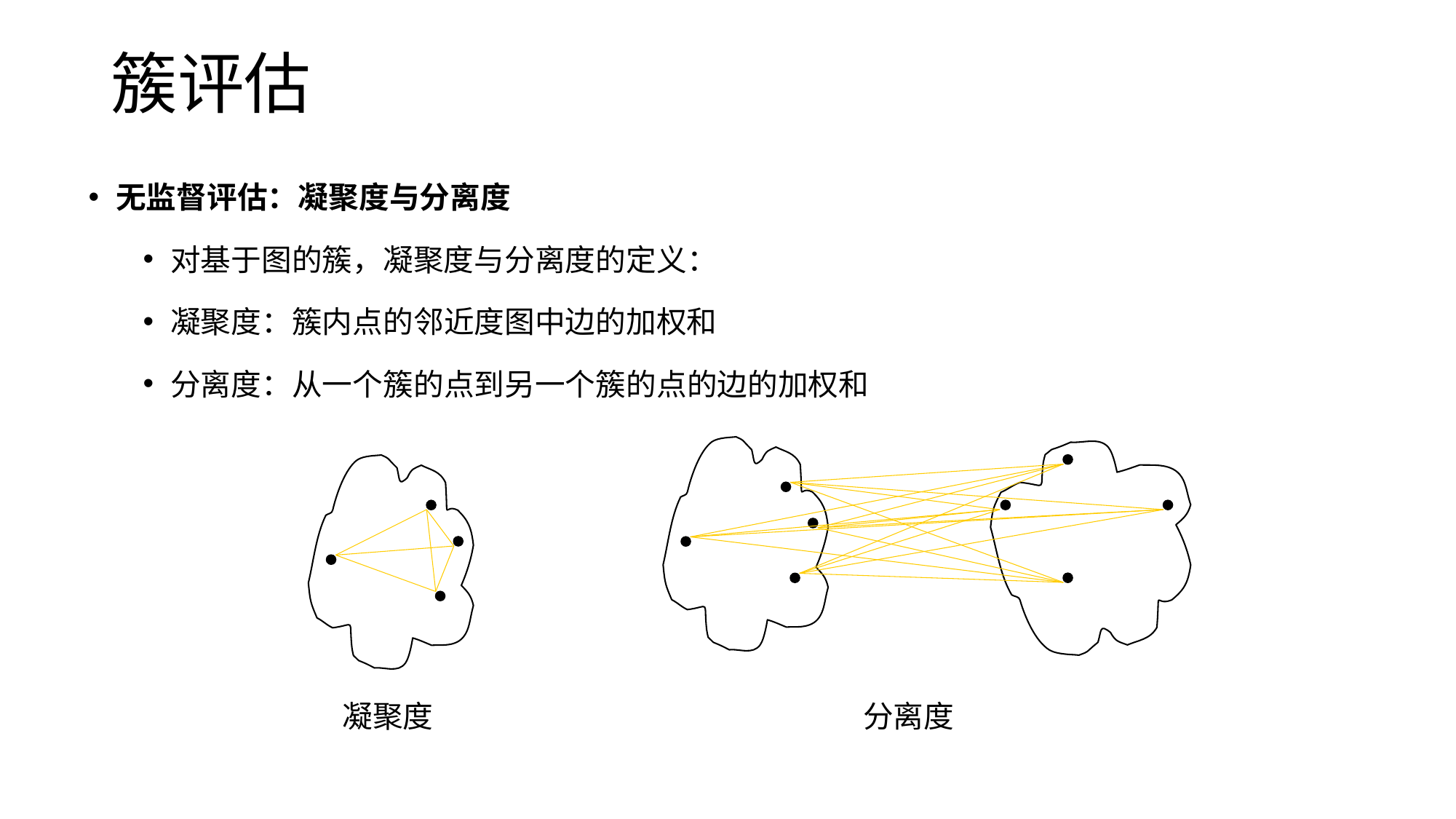

# 簇评估
无监督评估：凝聚度与分离度
对基于图的簇，凝聚度与分离度的定义：
凝聚度：簇内点的邻近度图中边的加权和
分离度：从一个簇的点到另一个簇的点的边的加权和

凝聚度
分离度